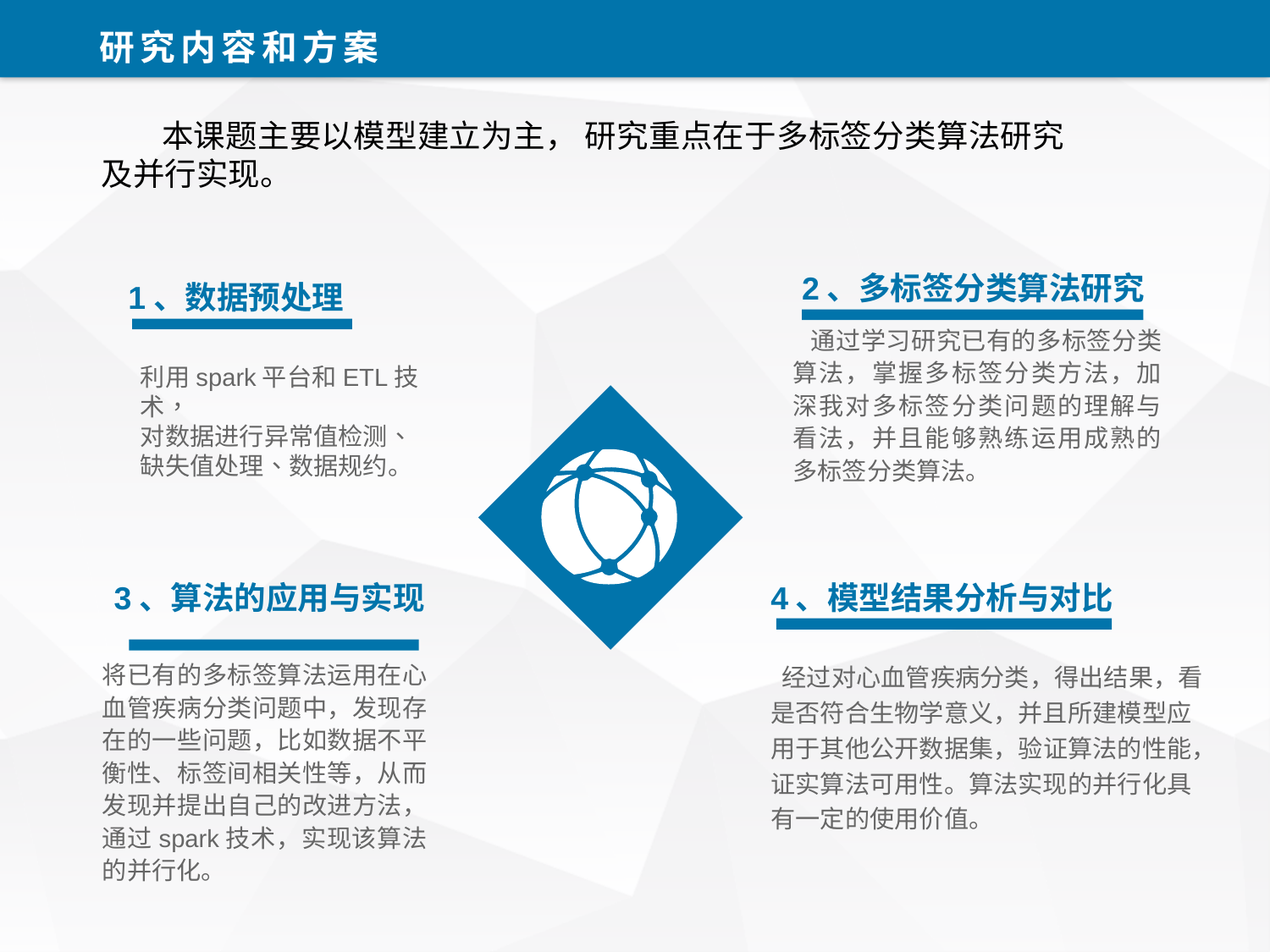

研究内容和方案
       本课题主要以模型建立为主， 研究重点在于多标签分类算法研究及并行实现。
 2、多标签分类算法研究

  通过学习研究已有的多标签分类算法，掌握多标签分类方法，加深我对多标签分类问题的理解与看法，并且能够熟练运用成熟的多标签分类算法。
 1、数据预处理

利用spark平台和ETL技术，
对数据进行异常值检测、缺失值处理、数据规约。

3、算法的应用与实现

将已有的多标签算法运用在心血管疾病分类问题中，发现存在的一些问题，比如数据不平衡性、标签间相关性等，从而发现并提出自己的改进方法，通过spark技术，实现该算法的并行化。
4、模型结果分析与对比

 经过对心血管疾病分类，得出结果，看是否符合生物学意义，并且所建模型应用于其他公开数据集，验证算法的性能，证实算法可用性。算法实现的并行化具有一定的使用价值。